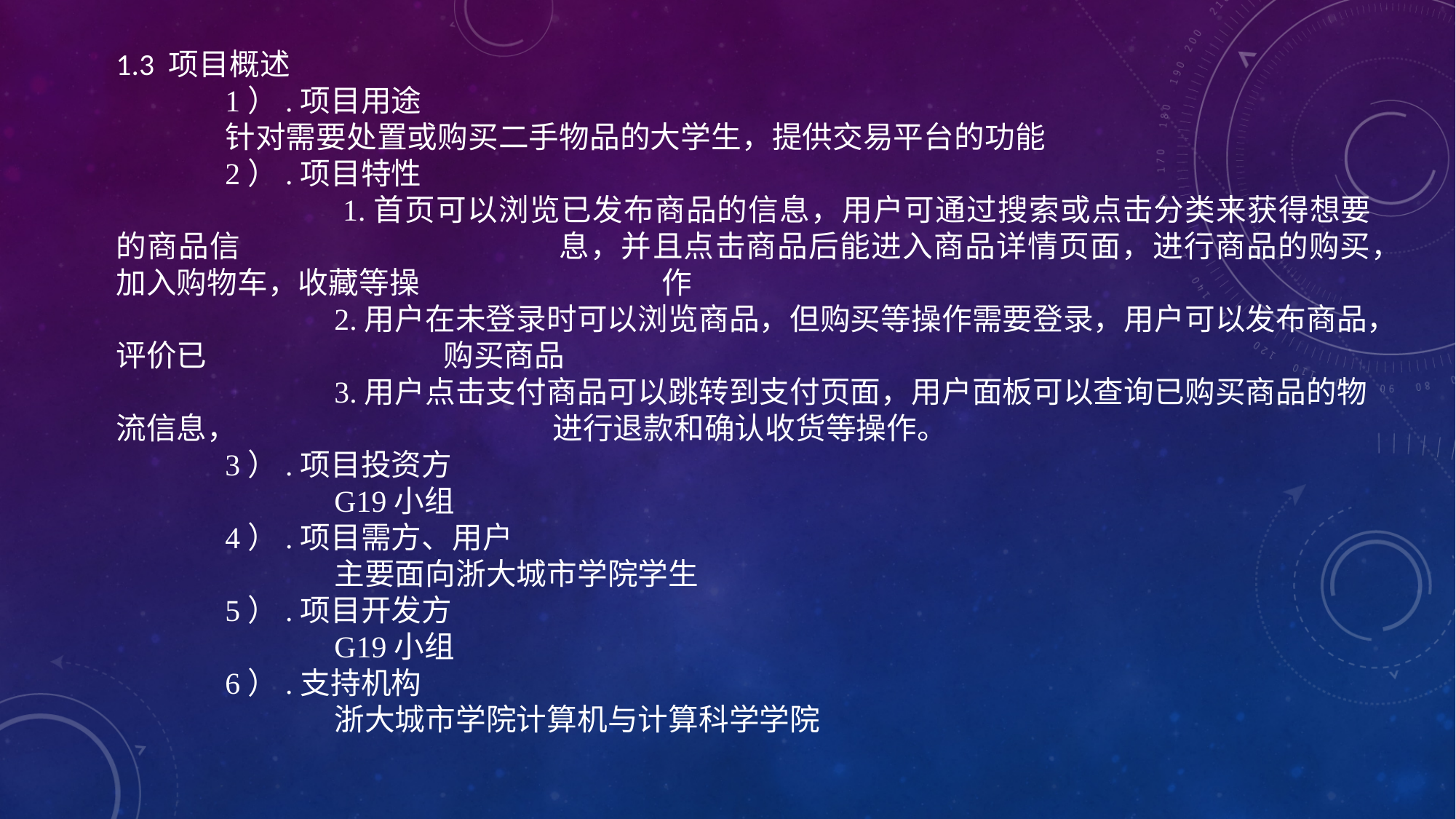

1.3 项目概述
	1）.项目用途
	针对需要处置或购买二手物品的大学生，提供交易平台的功能
	2）.项目特性
		 1.首页可以浏览已发布商品的信息，用户可通过搜索或点击分类来获得想要的商品信			息，并且点击商品后能进入商品详情页面，进行商品的购买，加入购物车，收藏等操			作
		2.用户在未登录时可以浏览商品，但购买等操作需要登录，用户可以发布商品，评价已			购买商品
		3.用户点击支付商品可以跳转到支付页面，用户面板可以查询已购买商品的物流信息，			进行退款和确认收货等操作。
	3）.项目投资方
		G19小组
	4）.项目需方、用户
		主要面向浙大城市学院学生
	5）.项目开发方
		G19小组
	6）.支持机构
		浙大城市学院计算机与计算科学学院